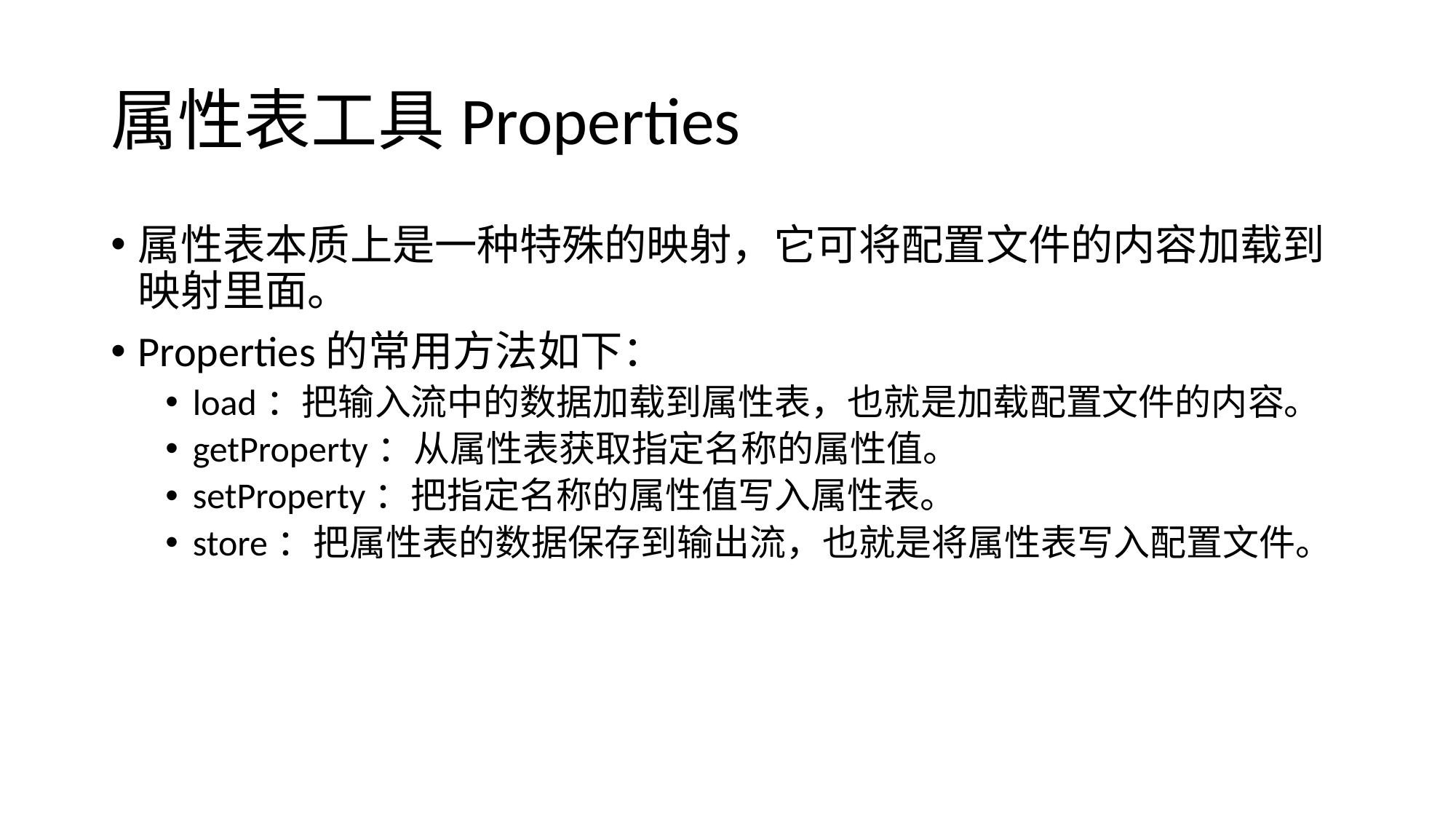

# 属性表工具Properties
属性表本质上是一种特殊的映射，它可将配置文件的内容加载到映射里面。
Properties的常用方法如下：
load：把输入流中的数据加载到属性表，也就是加载配置文件的内容。
getProperty：从属性表获取指定名称的属性值。
setProperty：把指定名称的属性值写入属性表。
store：把属性表的数据保存到输出流，也就是将属性表写入配置文件。